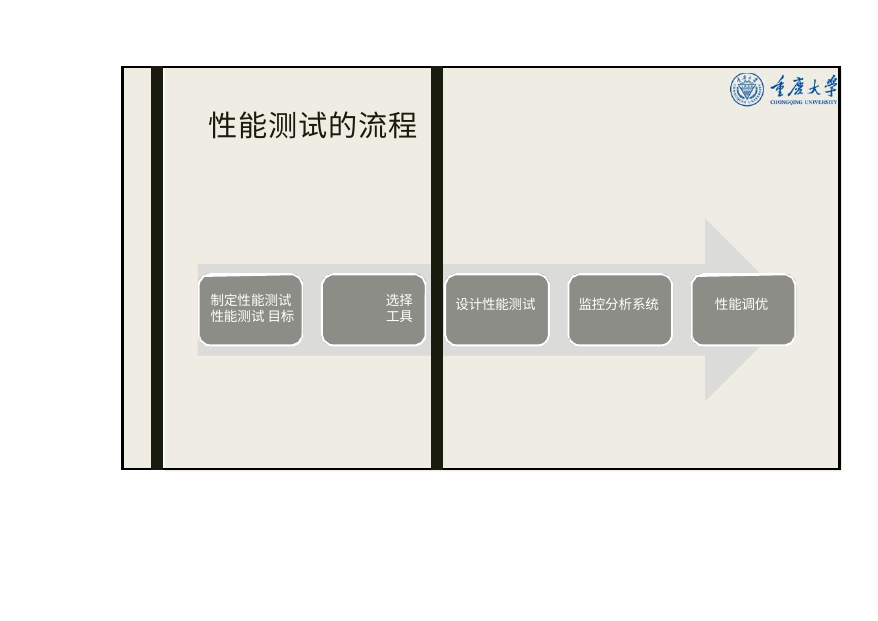

|  | 性能测试的流程 制定性能测试 选择性能测试 目标 工具 | 设计性能测试 | 监控分析系统 | 性能调优 |
| --- | --- | --- | --- | --- |